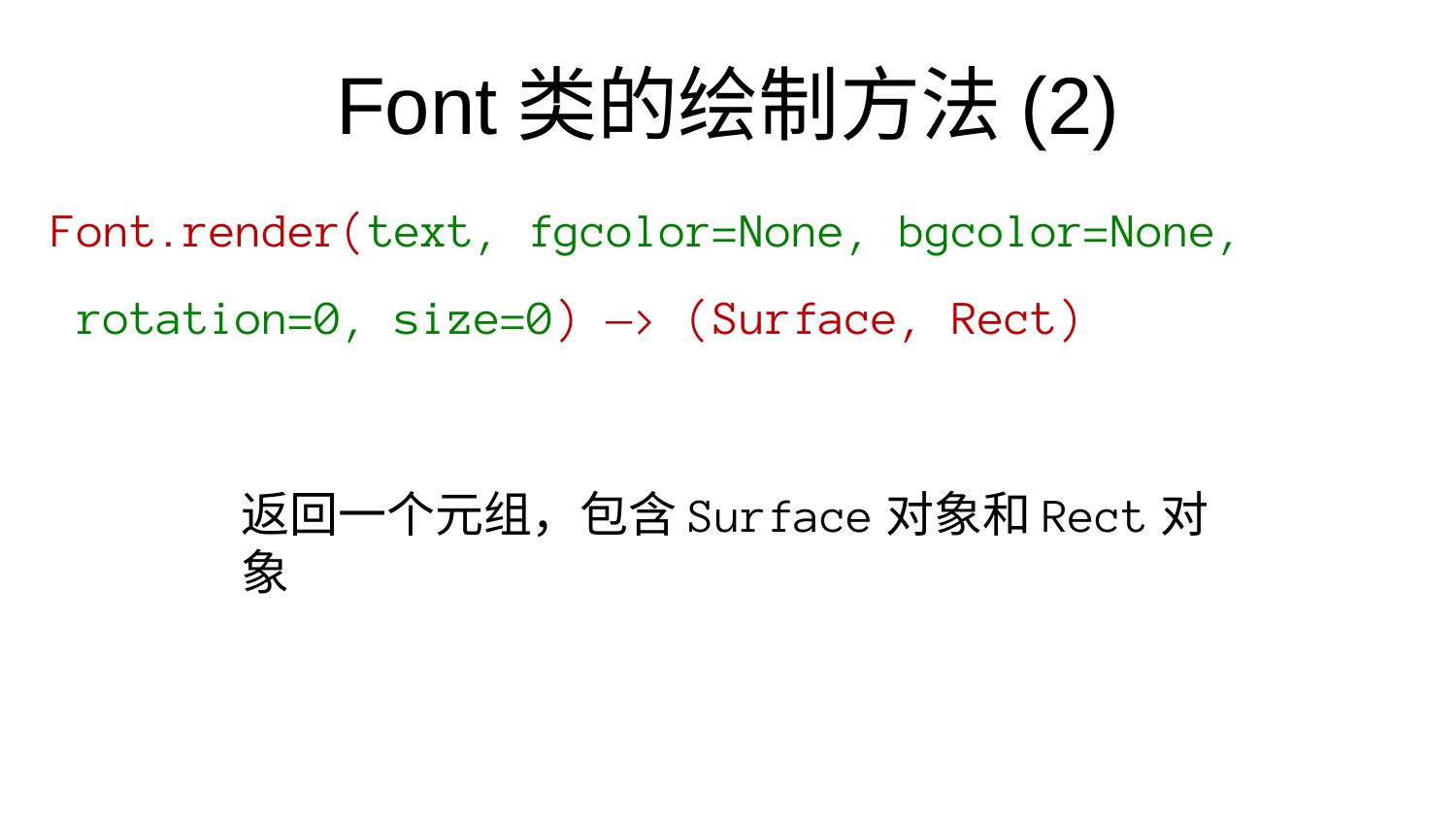

Font类的绘制方法(2)
Font.render(text, fgcolor=None, bgcolor=None,  rotation=0, size=0) —> (Surface, Rect)
返回一个元组，包含Surface对象和Rect对象